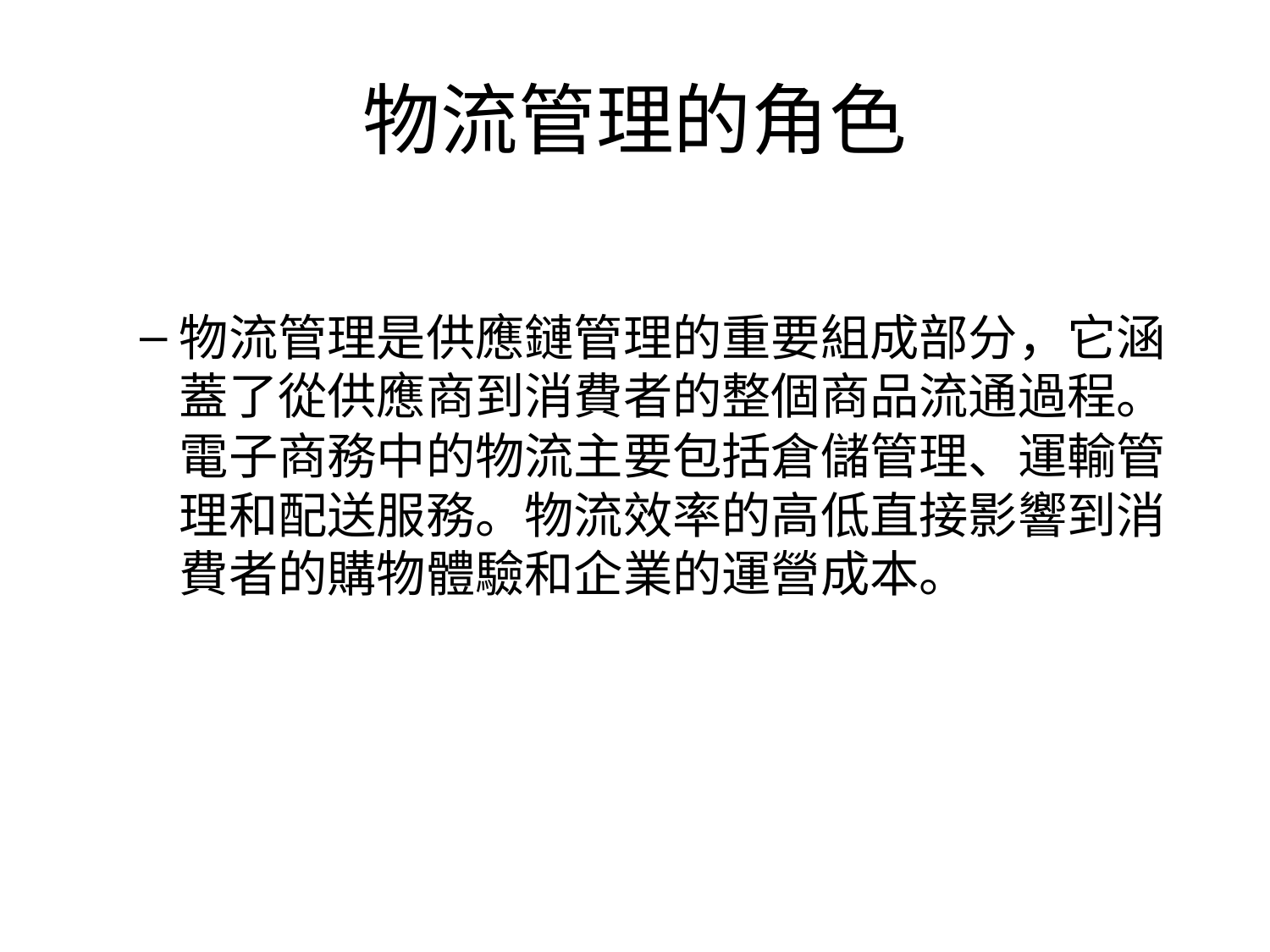

# 物流管理的角色

物流管理是供應鏈管理的重要組成部分，它涵蓋了從供應商到消費者的整個商品流通過程。電子商務中的物流主要包括倉儲管理、運輸管理和配送服務。物流效率的高低直接影響到消費者的購物體驗和企業的運營成本。